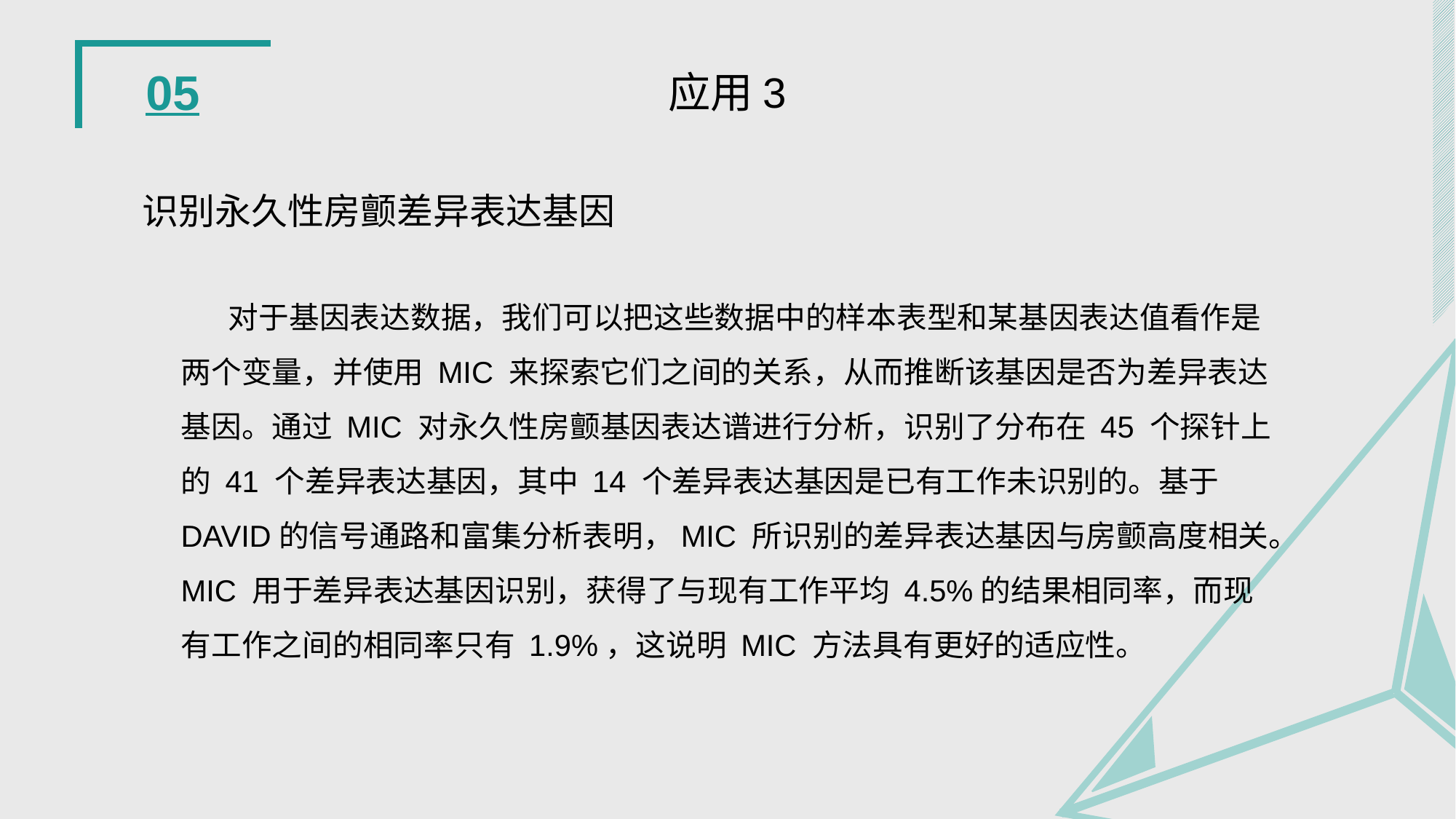

05
应用3
识别永久性房颤差异表达基因
      对于基因表达数据，我们可以把这些数据中的样本表型和某基因表达值看作是两个变量，并使用 MIC 来探索它们之间的关系，从而推断该基因是否为差异表达基因。通过 MIC 对永久性房颤基因表达谱进行分析，识别了分布在 45 个探针上的 41 个差异表达基因，其中 14 个差异表达基因是已有工作未识别的。基于DAVID的信号通路和富集分析表明，MIC 所识别的差异表达基因与房颤高度相关。MIC 用于差异表达基因识别，获得了与现有工作平均 4.5%的结果相同率，而现有工作之间的相同率只有 1.9%，这说明 MIC 方法具有更好的适应性。